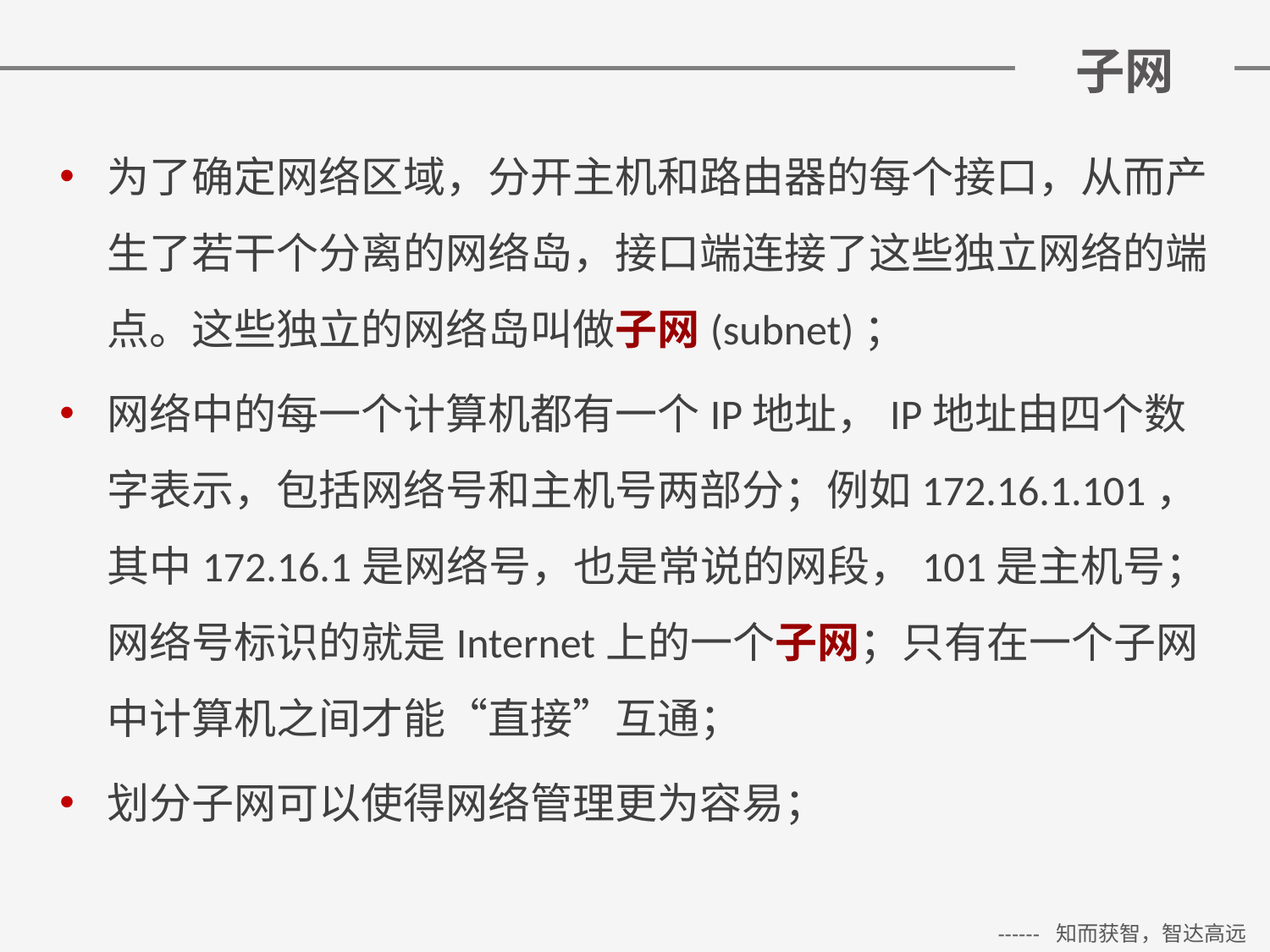

# 子网
为了确定网络区域，分开主机和路由器的每个接口，从而产生了若干个分离的网络岛，接口端连接了这些独立网络的端点。这些独立的网络岛叫做子网(subnet)；
网络中的每一个计算机都有一个IP地址，IP地址由四个数字表示，包括网络号和主机号两部分；例如172.16.1.101，其中172.16.1是网络号，也是常说的网段，101是主机号；网络号标识的就是Internet上的一个子网；只有在一个子网中计算机之间才能“直接”互通；
划分子网可以使得网络管理更为容易；